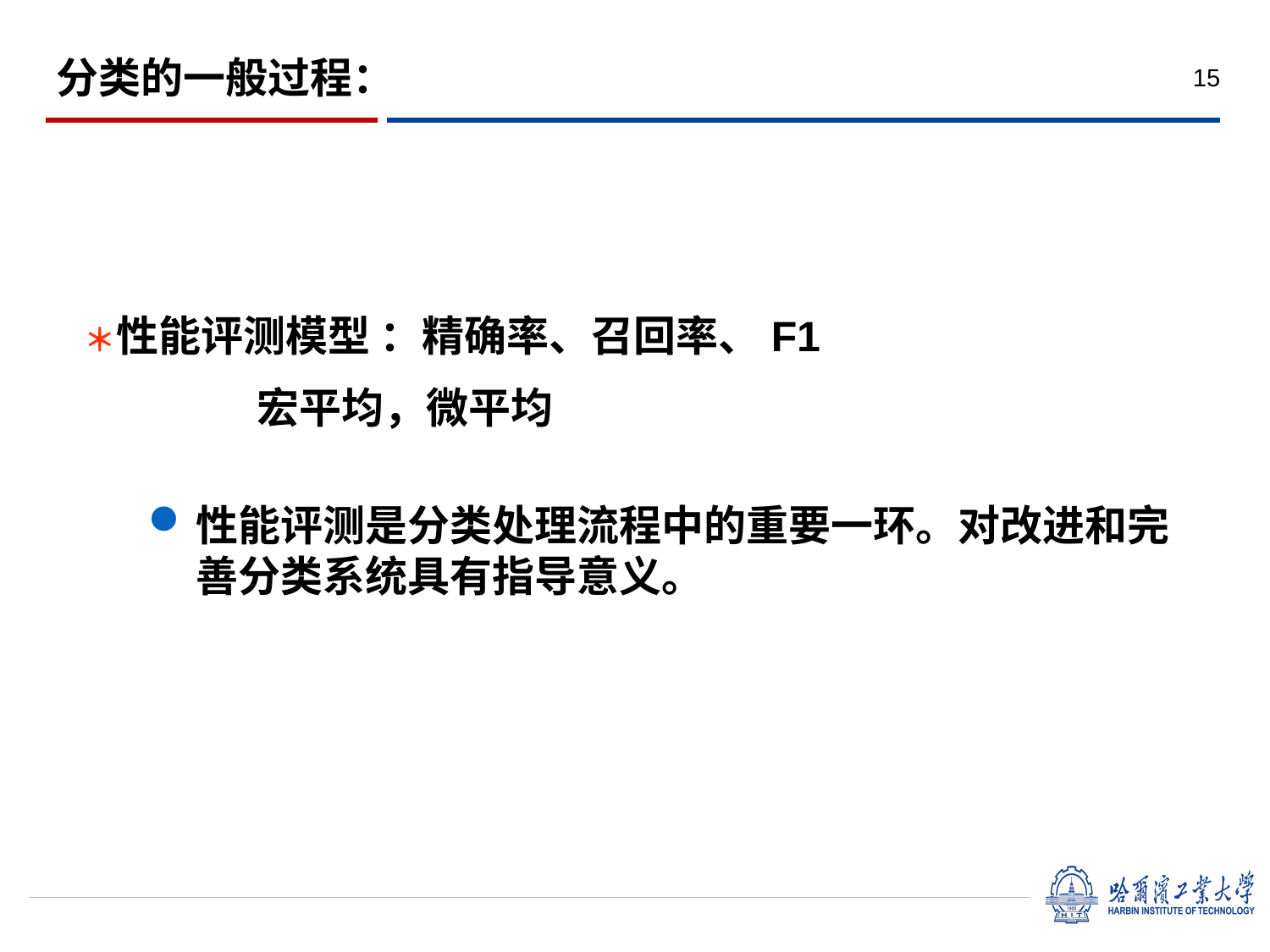

分类的一般过程：
15

＊性能评测模型 ：精确率、召回率、F1
                 宏平均，微平均

性能评测是分类处理流程中的重要一环。对改进和完善分类系统具有指导意义。